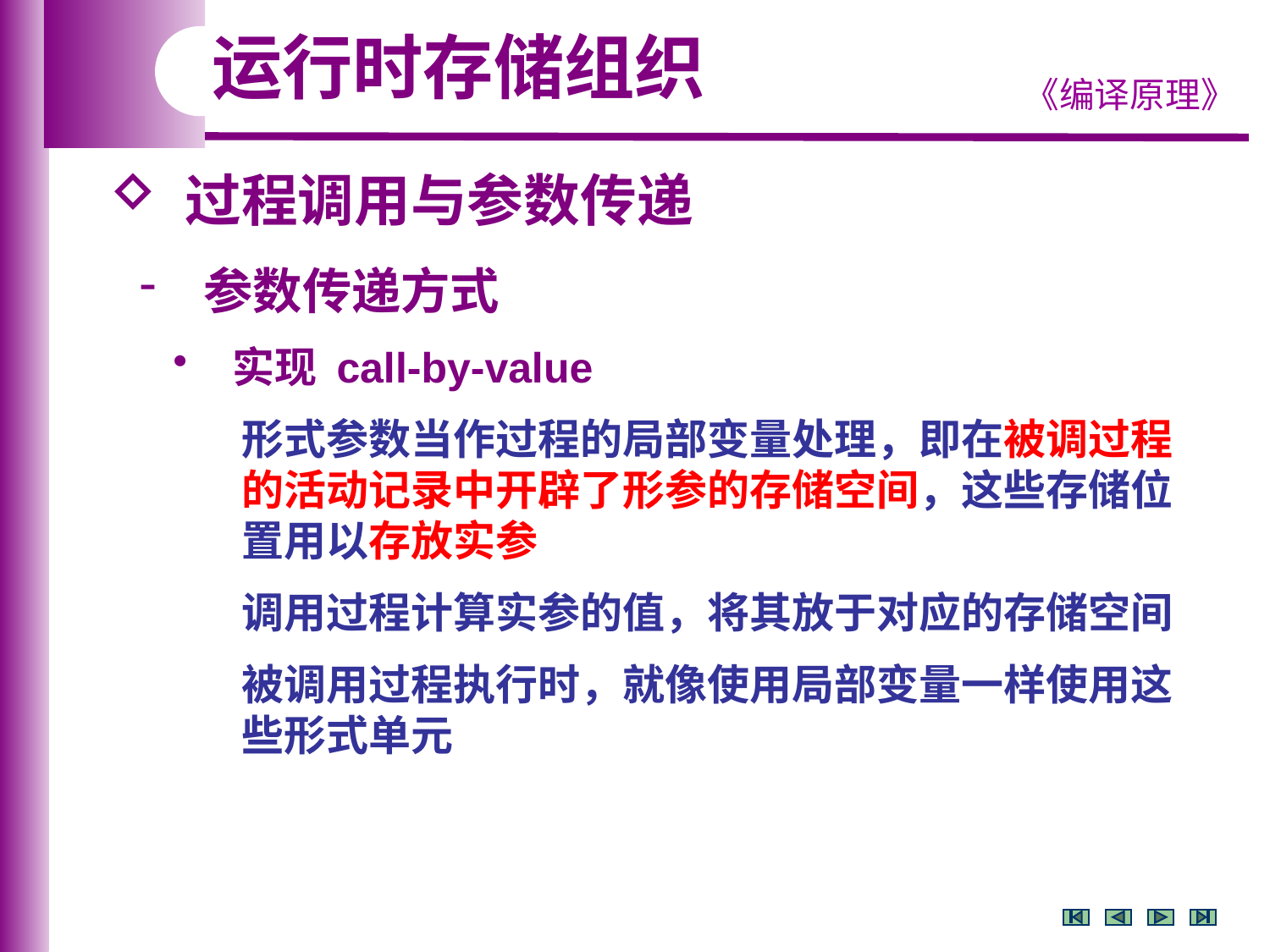

运行时存储组织
 过程调用与参数传递
  参数传递方式

  实现 call-by-value

   形式参数当作过程的局部变量处理，即在被调过程
   的活动记录中开辟了形参的存储空间，这些存储位
   置用以存放实参

   调用过程计算实参的值，将其放于对应的存储空间

   被调用过程执行时，就像使用局部变量一样使用这
   些形式单元